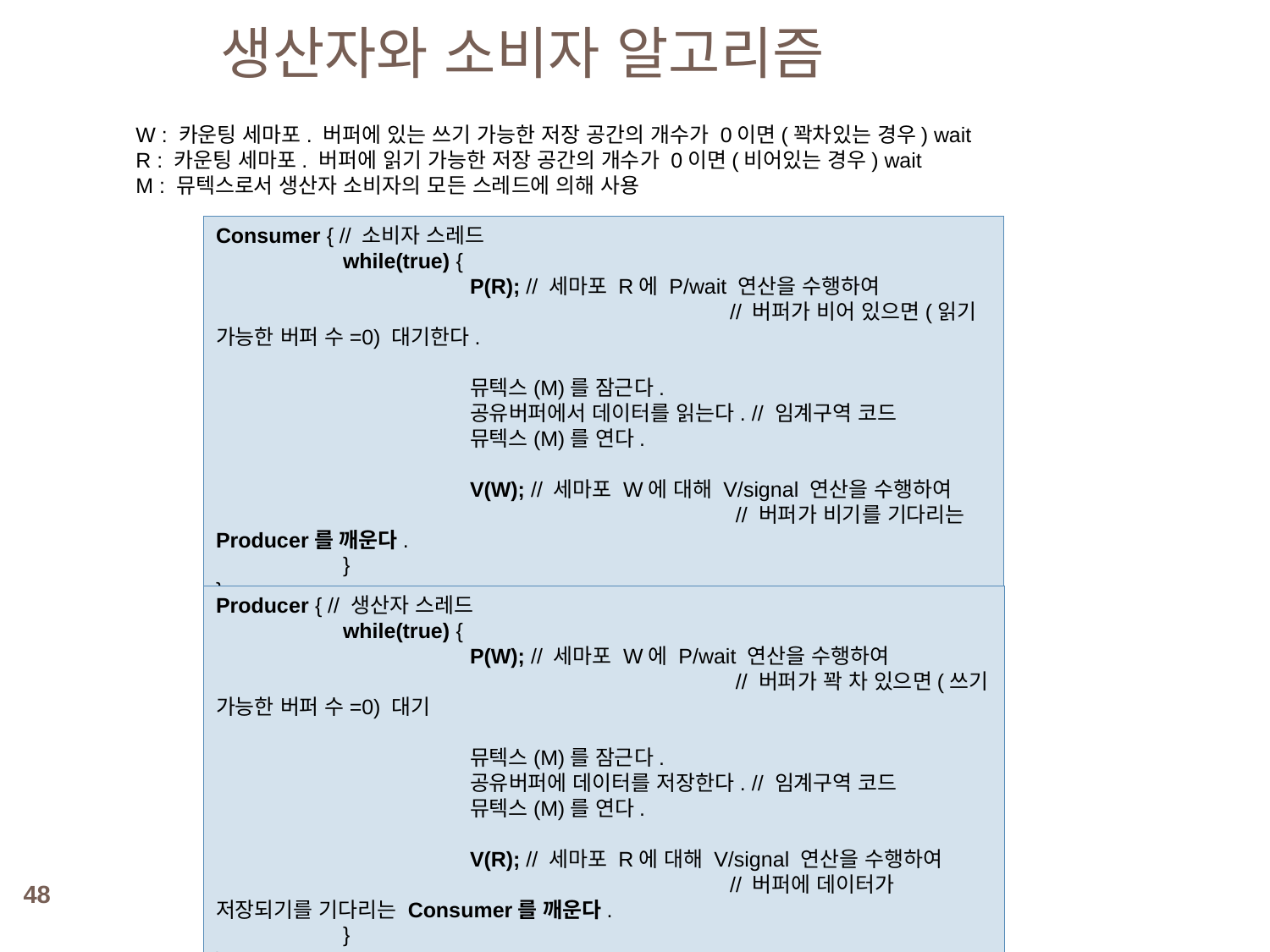

생산자와 소비자 알고리즘
W : 카운팅 세마포. 버퍼에 있는 쓰기 가능한 저장 공간의 개수가 0이면(꽉차있는 경우) wait
R : 카운팅 세마포. 버퍼에 읽기 가능한 저장 공간의 개수가 0이면(비어있는 경우) wait
M : 뮤텍스로서 생산자 소비자의 모든 스레드에 의해 사용
Consumer { // 소비자 스레드
	while(true) {
		P(R); // 세마포 R에 P/wait 연산을 수행하여
				 // 버퍼가 비어 있으면(읽기 가능한 버퍼 수=0) 대기한다.

		뮤텍스(M)를 잠근다.
		공유버퍼에서 데이터를 읽는다. // 임계구역 코드
		뮤텍스(M)를 연다.

		V(W); // 세마포 W에 대해 V/signal 연산을 수행하여
				  // 버퍼가 비기를 기다리는 Producer를 깨운다.
	}
}
Producer { // 생산자 스레드
	while(true) {
		P(W); // 세마포 W에 P/wait 연산을 수행하여
				  // 버퍼가 꽉 차 있으면(쓰기 가능한 버퍼 수=0) 대기

		뮤텍스(M)를 잠근다.
		공유버퍼에 데이터를 저장한다. // 임계구역 코드
		뮤텍스(M)를 연다.

		V(R); // 세마포 R에 대해 V/signal 연산을 수행하여
				 // 버퍼에 데이터가 저장되기를 기다리는 Consumer를 깨운다.
	}
}
48